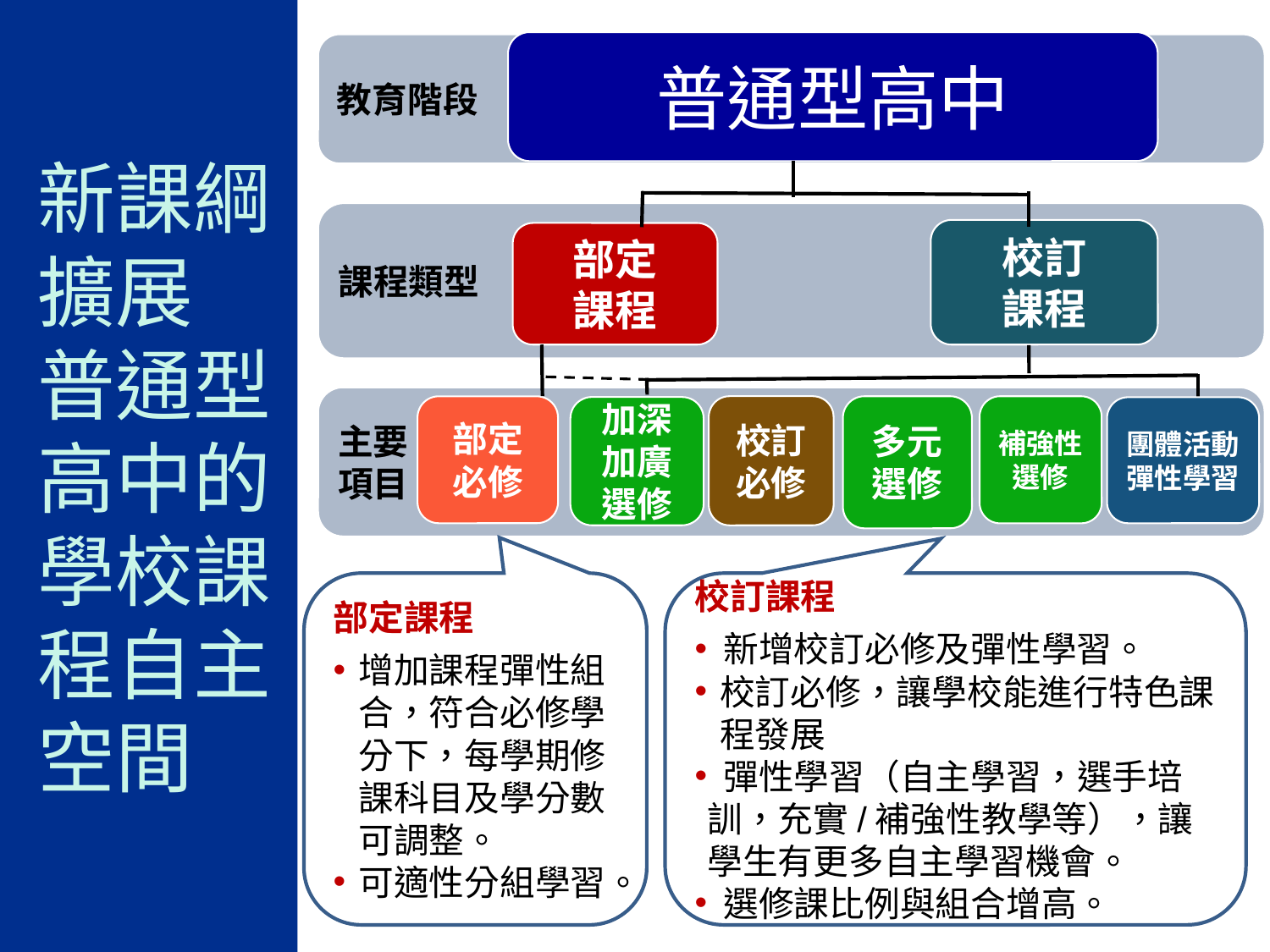

# 新課綱擴展 普通型高中的學校課程自主空間
普通型高中
校訂
課程
部定
課程
校訂
必修
補強性
選修
部定必修
加深加廣選修
部定課程
增加課程彈性組合，符合必修學分下，每學期修課科目及學分數可調整。
可適性分組學習。
校訂課程
 新增校訂必修及彈性學習。
校訂必修，讓學校能進行特色課程發展
 彈性學習（自主學習，選手培訓，充實/補強性教學等），讓學生有更多自主學習機會。
 選修課比例與組合增高。
多元
選修
教育階段
課程類型
主要
項目
團體活動
彈性學習
92